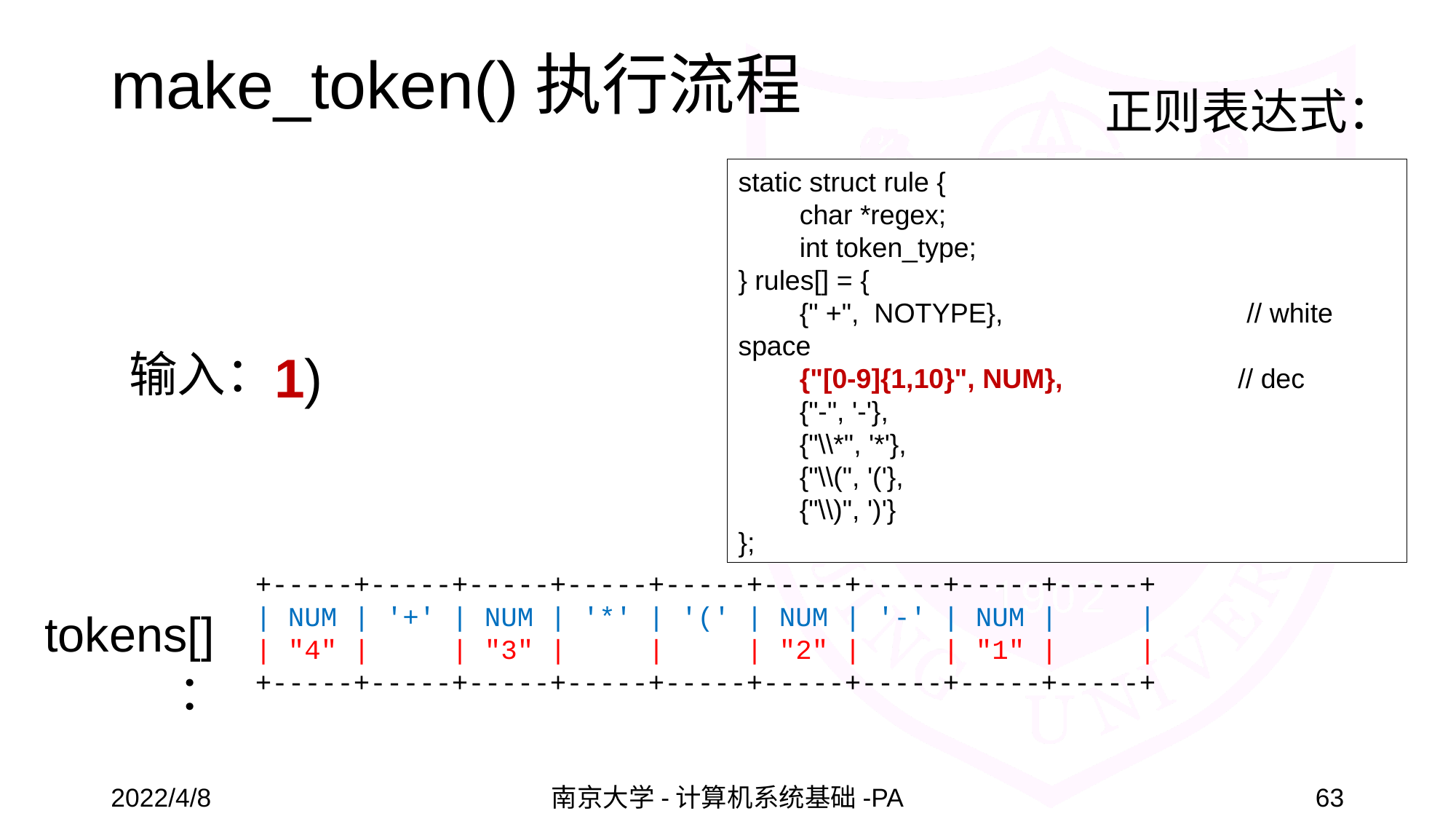

# make_token()执行流程
正则表达式：
static struct rule {
        char *regex;
        int token_type;
} rules[] = {
        {" +",  NOTYPE},                                // white space
        {"[0-9]{1,10}", NUM},                       // dec
        {"-", '-'},
        {"\\*", '*'},
        {"\\(", '('},
        {"\\)", ')'}
};
输入：
1)
+-----+-----+-----+-----+-----+-----+-----+-----+-----+
| NUM | '+' | NUM | '*' | '(' | NUM | '-' | NUM |     |
| "4" |     | "3" |     |     | "2" |     | "1" |     |
+-----+-----+-----+-----+-----+-----+-----+-----+-----+
tokens[]：
2022/4/8
南京大学-计算机系统基础-PA
63